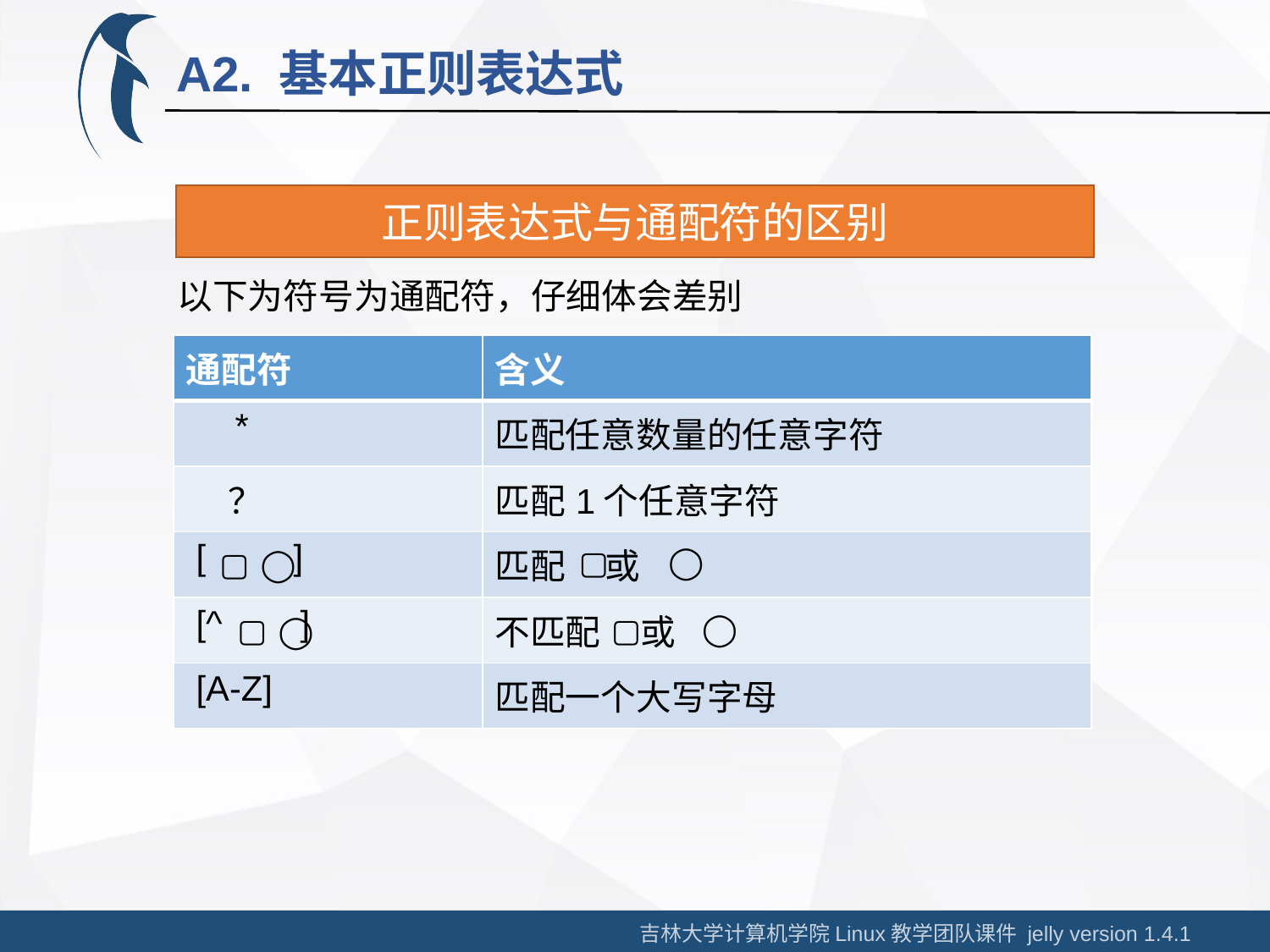

A2. 基本正则表达式
正则表达式与通配符的区别
以下为符号为通配符，仔细体会差别
| 通配符 | 含义 |
| --- | --- |
| \* | 匹配任意数量的任意字符 |
| ？ | 匹配1个任意字符 |
| [ ] | 匹配 或 |
| [^ ] | 不匹配 或 |
| [A-Z] | 匹配一个大写字母 |
◯
▢
▢
◯
◯
▢
▢
◯